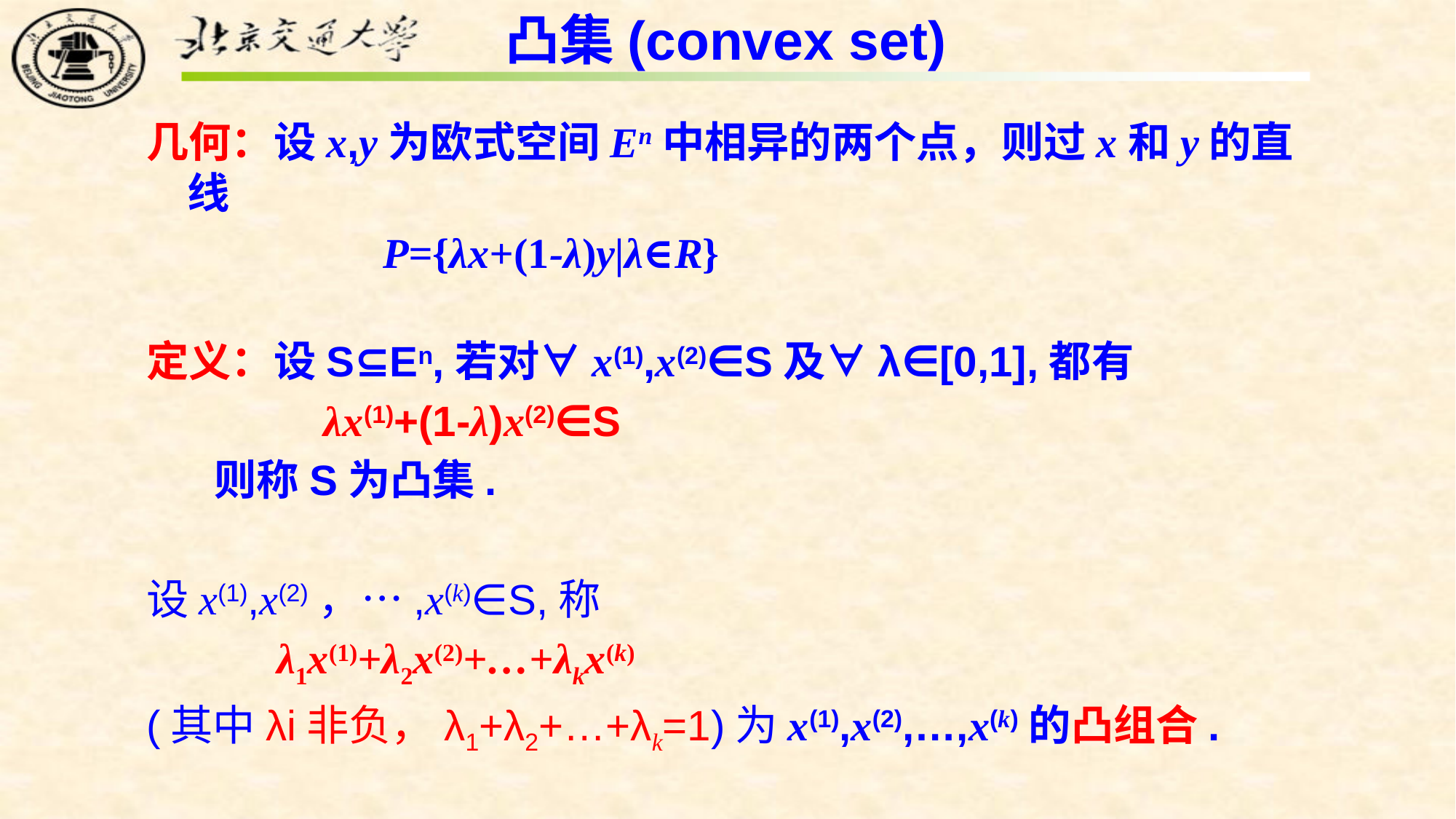

# 凸集(convex set)
几何：设x,y为欧式空间En中相异的两个点，则过x和y的直线
                    P={λx+(1-λ)y|λ∈R}

定义：设S⊆En,若对∀x(1),x(2)∈S及∀λ∈[0,1],都有
               λx(1)+(1-λ)x(2)∈S
      则称S为凸集.

设x(1),x(2)，…,x(k)∈S,称
           λ1x(1)+λ2x(2)+…+λkx(k)
(其中λi非负，λ1+λ2+…+λk=1)为x(1),x(2),…,x(k)的凸组合.